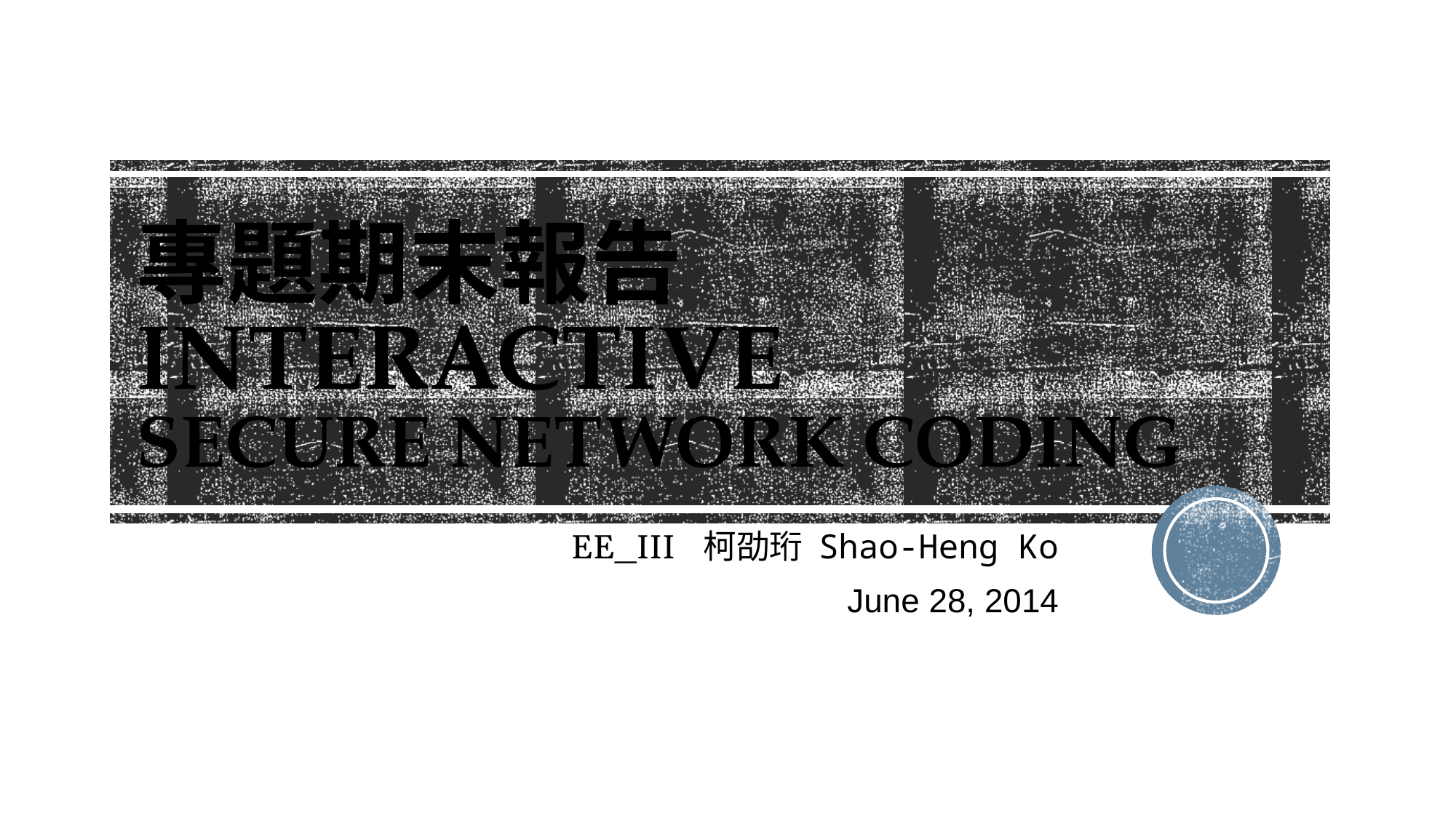

# 專題期末報告 INTERACTIVE SECURE NETWORK CODING
EE_III 柯劭珩 Shao-Heng Ko
June 28, 2014